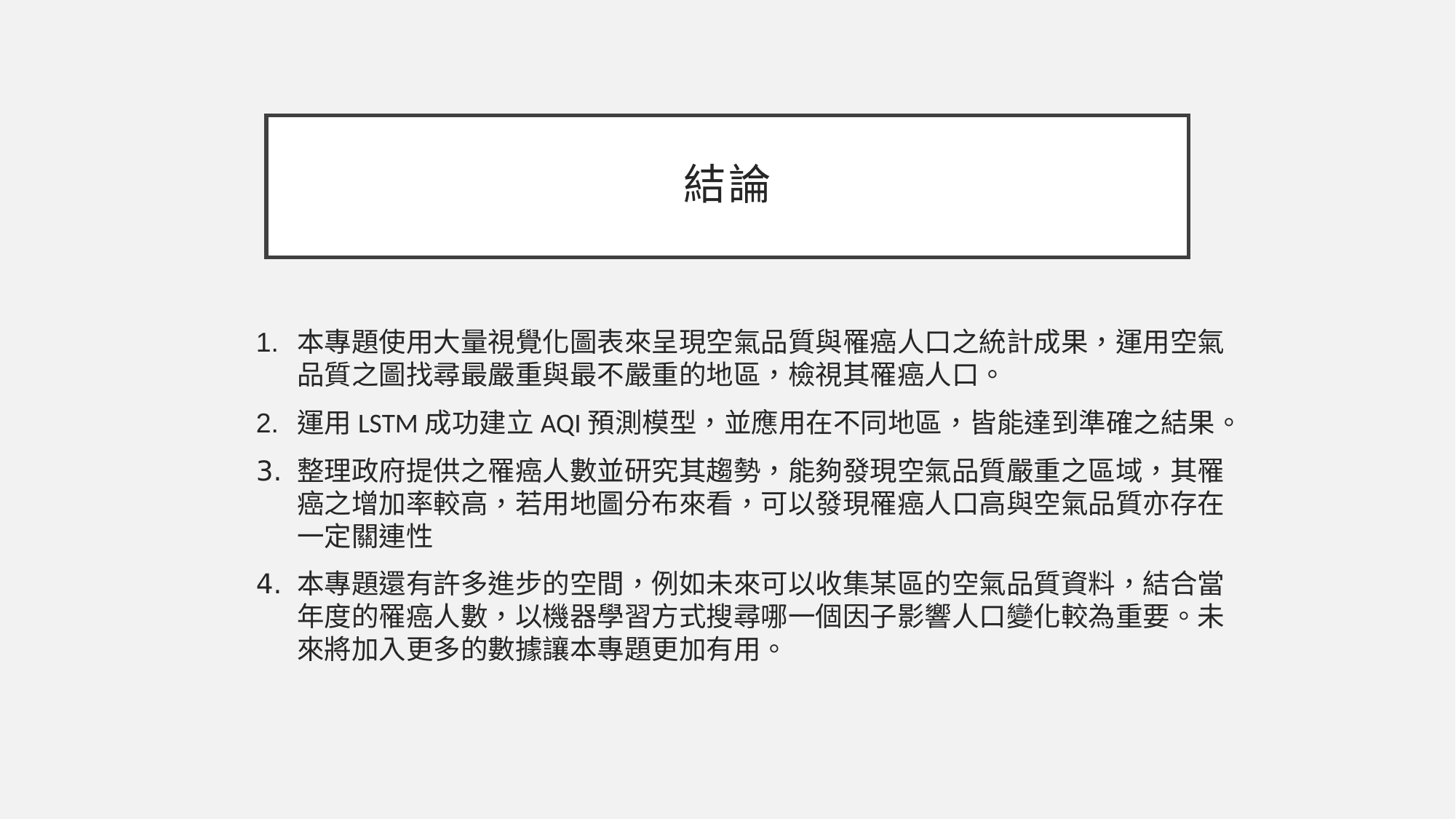

結論
本專題使用大量視覺化圖表來呈現空氣品質與罹癌人口之統計成果，運用空氣品質之圖找尋最嚴重與最不嚴重的地區，檢視其罹癌人口。
運用LSTM成功建立AQI預測模型，並應用在不同地區，皆能達到準確之結果。
整理政府提供之罹癌人數並研究其趨勢，能夠發現空氣品質嚴重之區域，其罹癌之增加率較高，若用地圖分布來看，可以發現罹癌人口高與空氣品質亦存在一定關連性
本專題還有許多進步的空間，例如未來可以收集某區的空氣品質資料，結合當年度的罹癌人數，以機器學習方式搜尋哪一個因子影響人口變化較為重要。未來將加入更多的數據讓本專題更加有用。